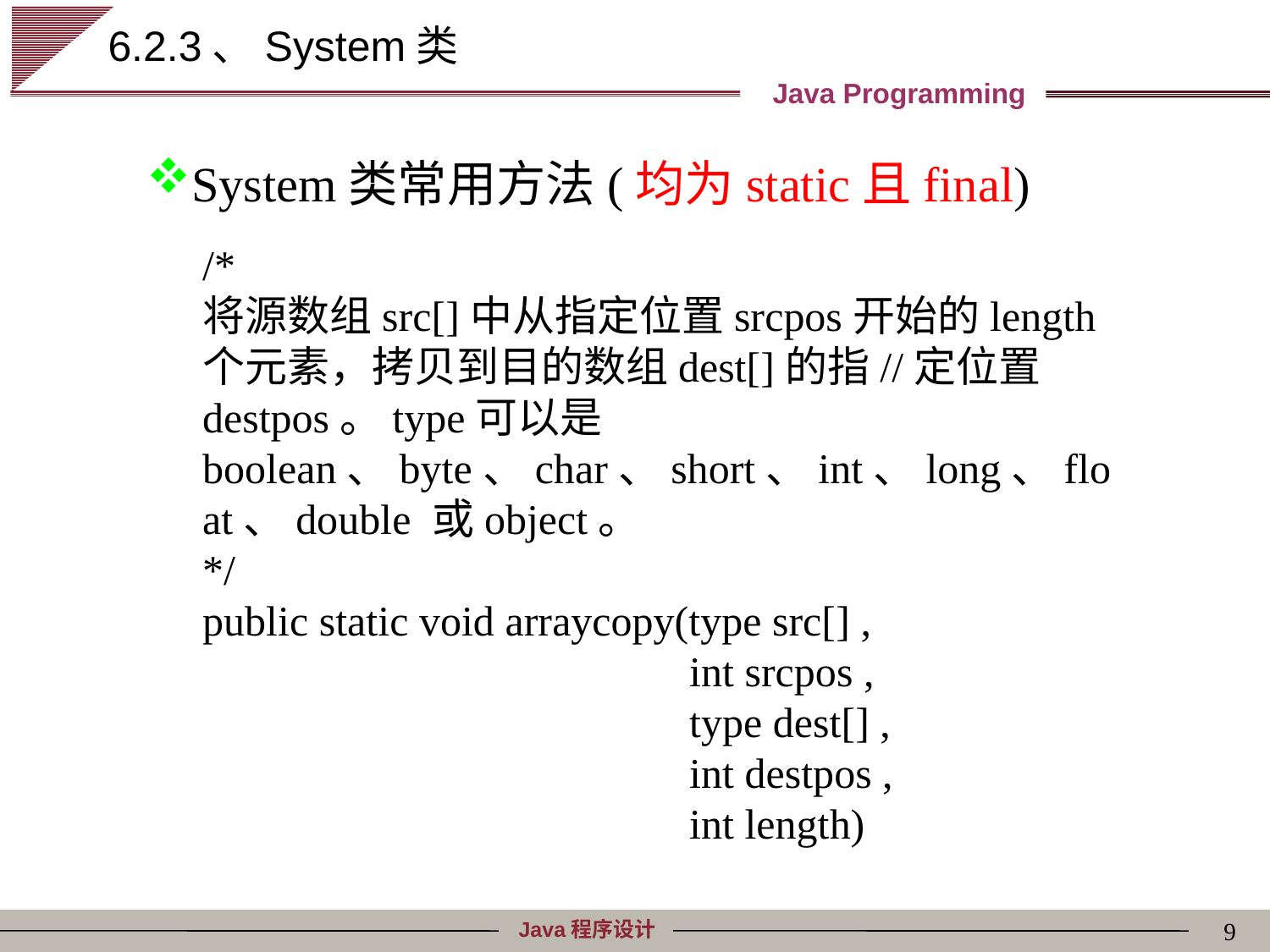

# 6.2.3、System类
System类常用方法(均为static且final)
/*
将源数组src[]中从指定位置srcpos开始的length个元素，拷贝到目的数组dest[]的指//定位置destpos。type可以是boolean、byte、char、short、int、long、float、double 或object。
*/
public static void arraycopy(type src[] ,
                                              int srcpos ,
                                              type dest[] ,
                                              int destpos ,
                                              int length)